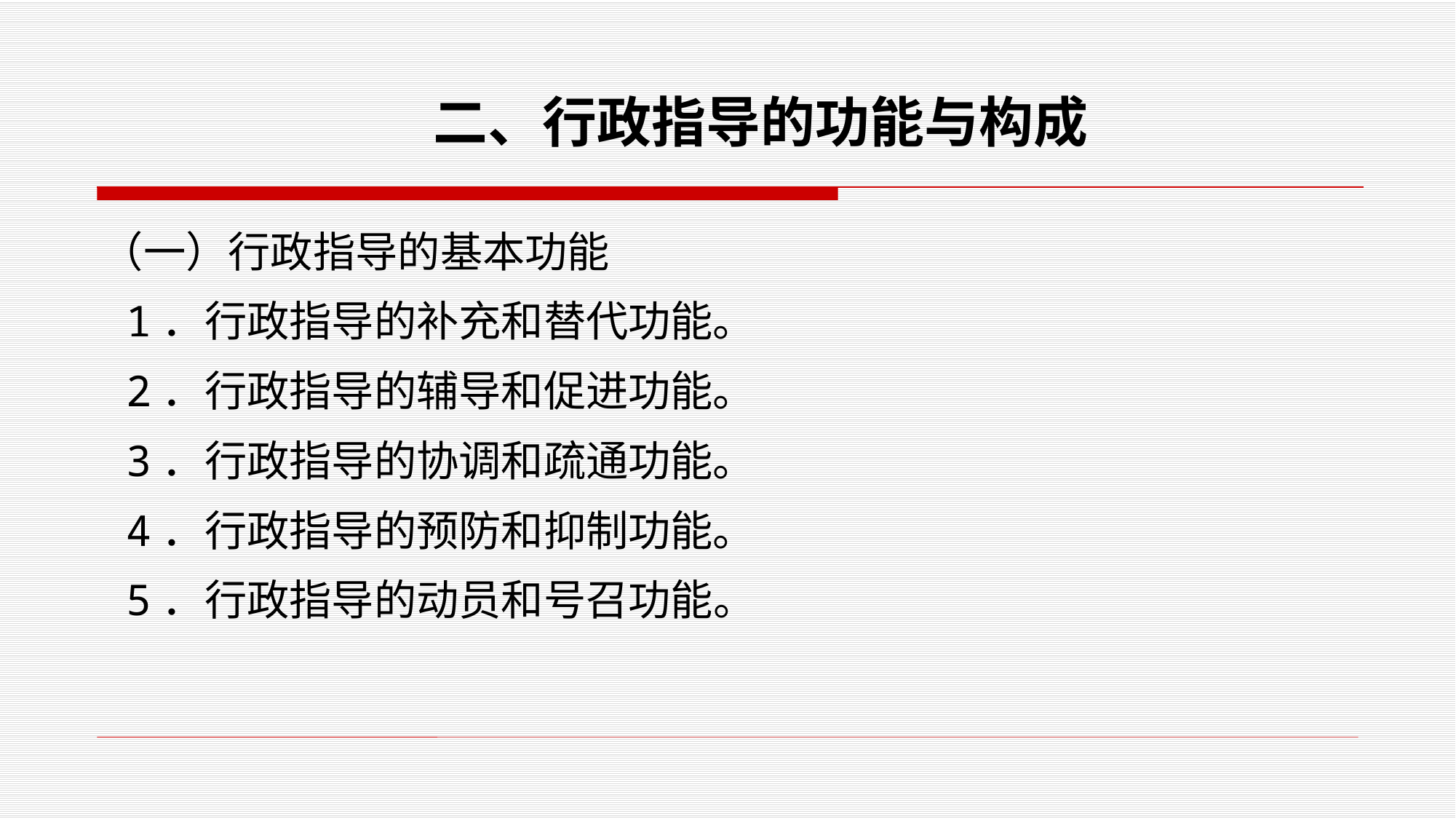

#
二、行政指导的功能与构成
（一）行政指导的基本功能
 1．行政指导的补充和替代功能。
 2．行政指导的辅导和促进功能。
 3．行政指导的协调和疏通功能。
 4．行政指导的预防和抑制功能。
 5．行政指导的动员和号召功能。